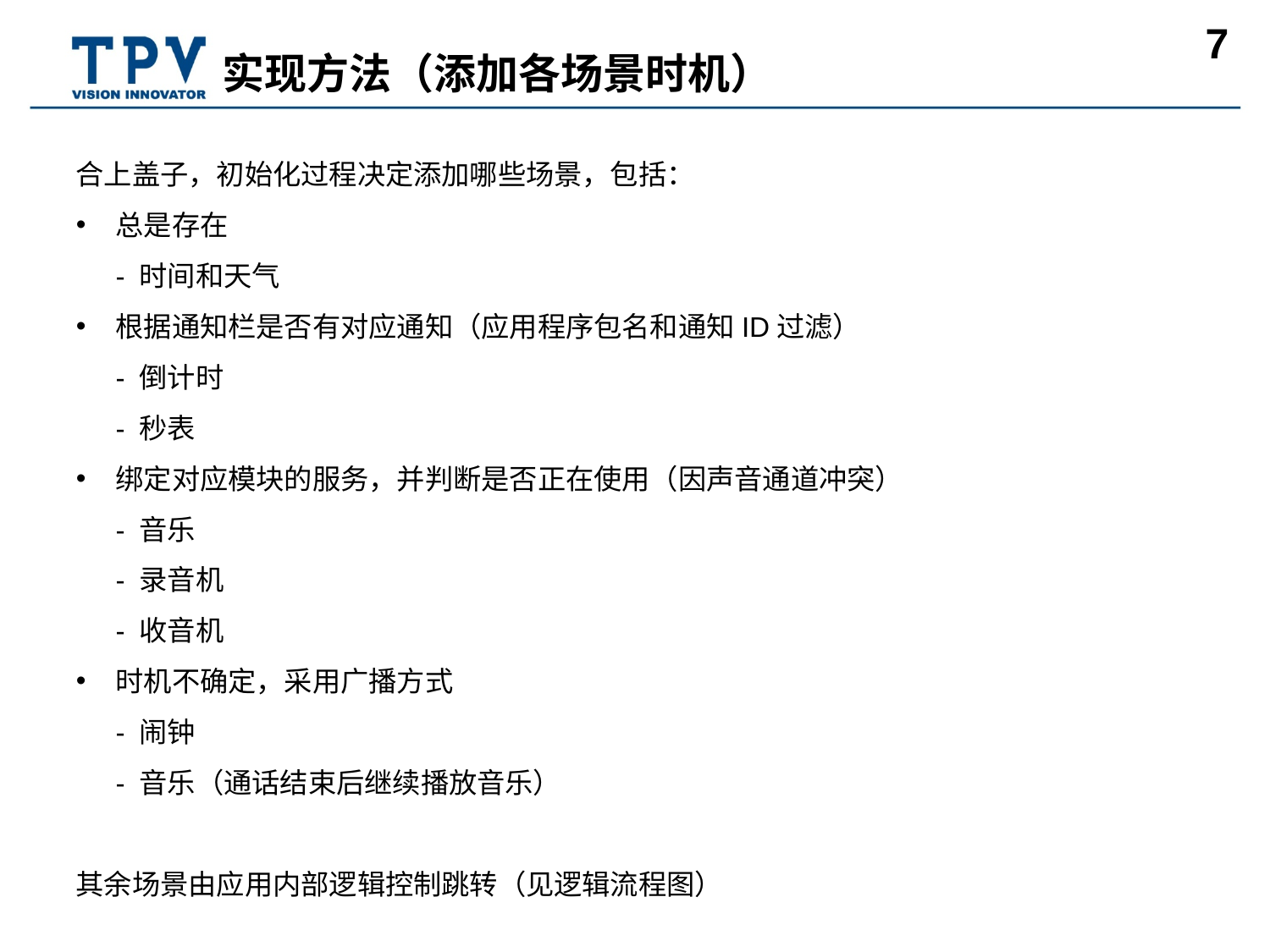

# 实现方法（添加各场景时机）
合上盖子，初始化过程决定添加哪些场景，包括：
总是存在
- 时间和天气
根据通知栏是否有对应通知（应用程序包名和通知ID过滤）
- 倒计时
- 秒表
绑定对应模块的服务，并判断是否正在使用（因声音通道冲突）
- 音乐
- 录音机
- 收音机
时机不确定，采用广播方式
- 闹钟
- 音乐（通话结束后继续播放音乐）

其余场景由应用内部逻辑控制跳转（见逻辑流程图）